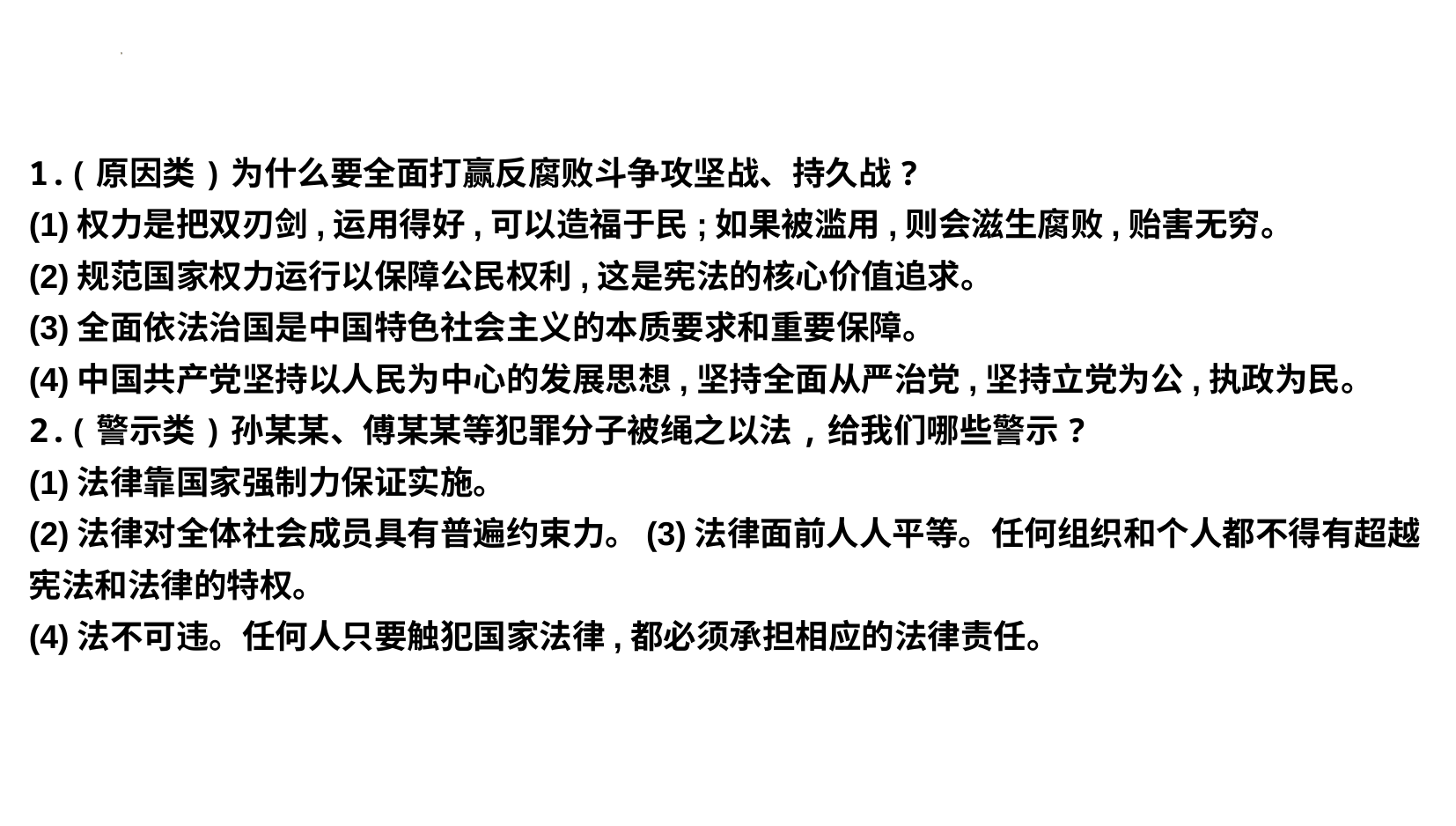

1.(原因类)为什么要全面打赢反腐败斗争攻坚战、持久战?
(1)权力是把双刃剑,运用得好,可以造福于民;如果被滥用,则会滋生腐败,贻害无穷。
(2)规范国家权力运行以保障公民权利,这是宪法的核心价值追求。
(3)全面依法治国是中国特色社会主义的本质要求和重要保障。
(4)中国共产党坚持以人民为中心的发展思想,坚持全面从严治党,坚持立党为公,执政为民。
2.(警示类)孙某某、傅某某等犯罪分子被绳之以法,给我们哪些警示?
(1)法律靠国家强制力保证实施。
(2)法律对全体社会成员具有普遍约束力。(3)法律面前人人平等。任何组织和个人都不得有超越宪法和法律的特权。
(4)法不可违。任何人只要触犯国家法律,都必须承担相应的法律责任。